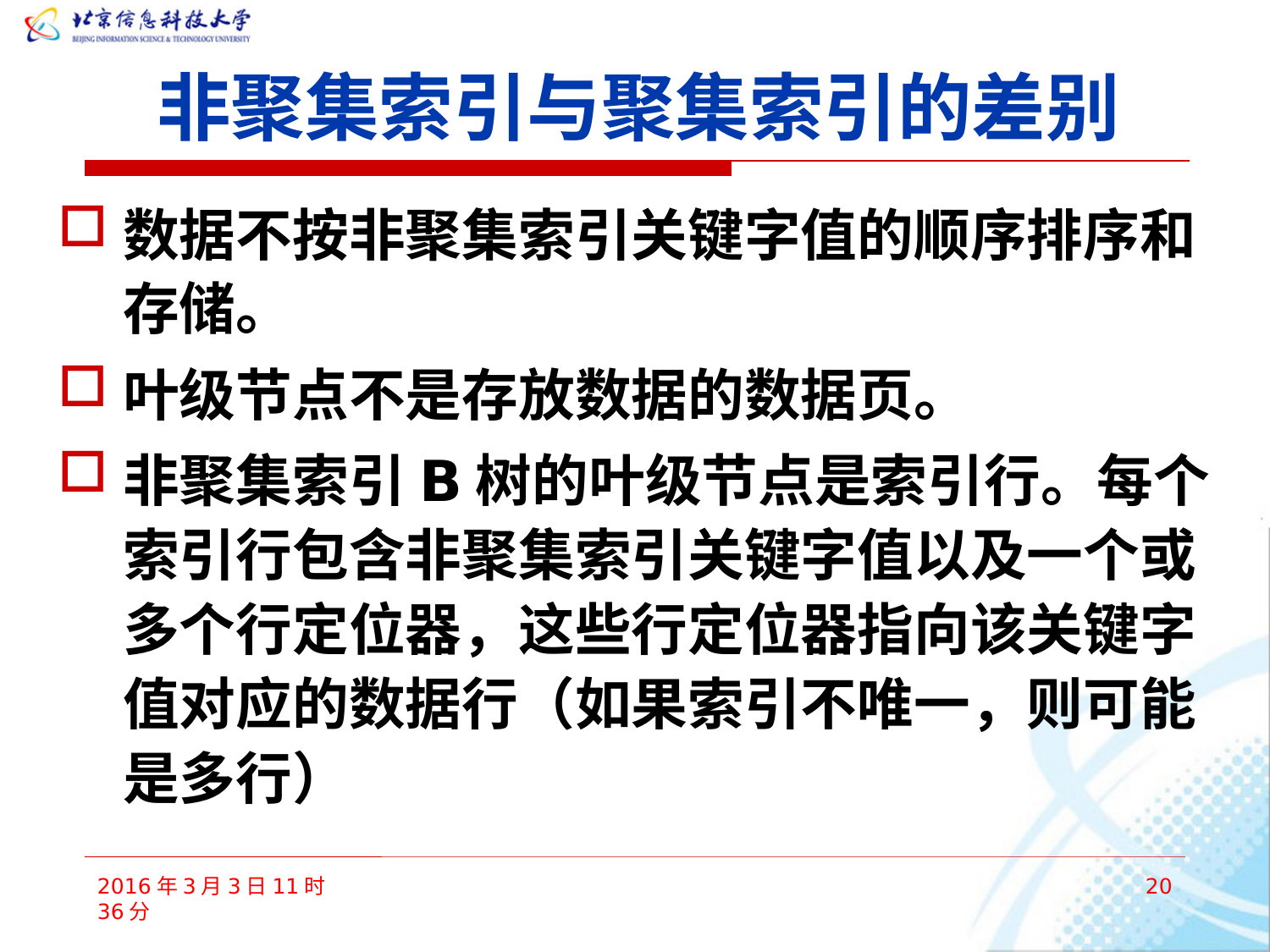

# 非聚集索引与聚集索引的差别
数据不按非聚集索引关键字值的顺序排序和存储。
叶级节点不是存放数据的数据页。
非聚集索引B树的叶级节点是索引行。每个索引行包含非聚集索引关键字值以及一个或多个行定位器，这些行定位器指向该关键字值对应的数据行（如果索引不唯一，则可能是多行）
2016年3月3日11时36分
20